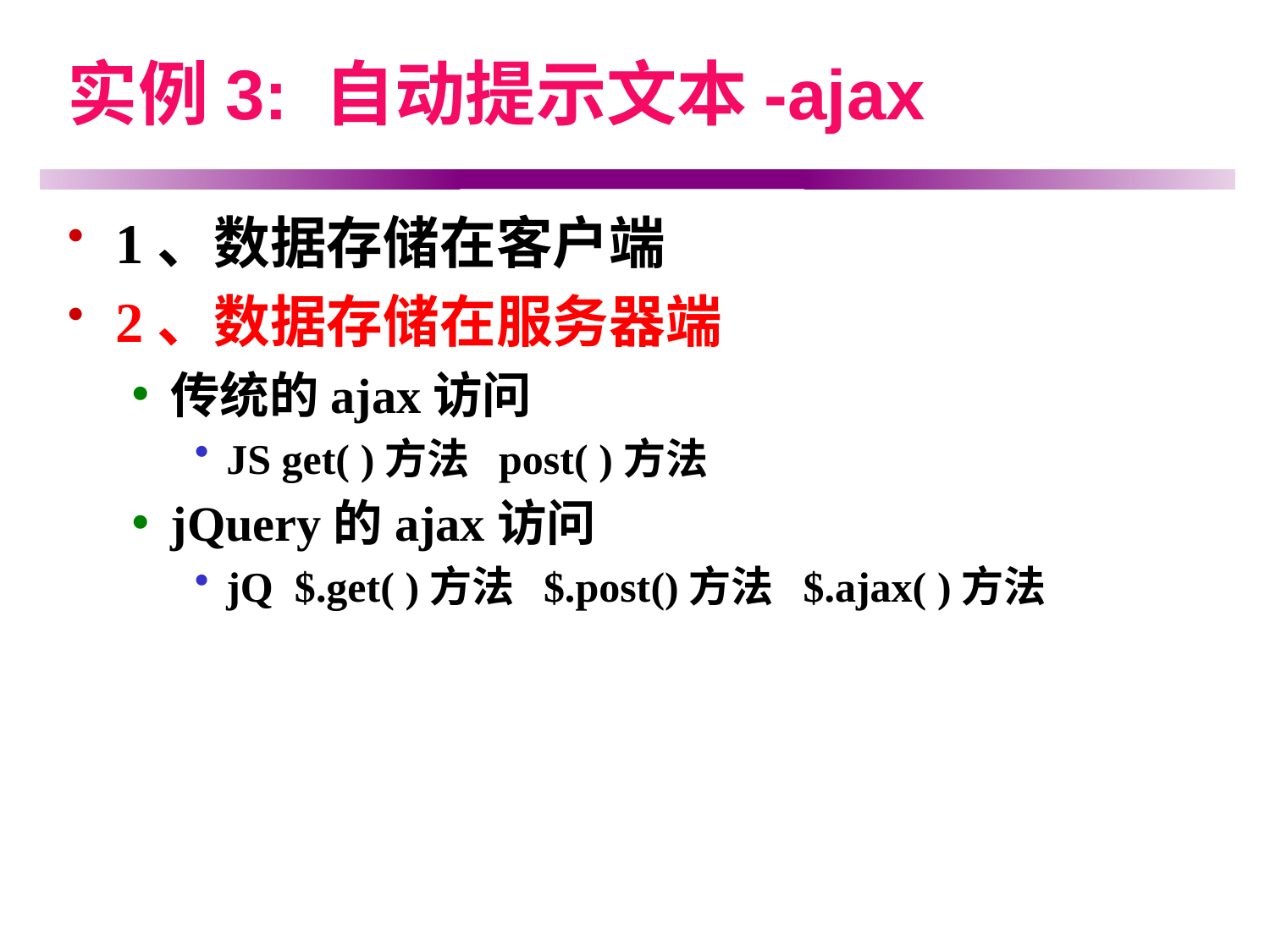

# 实例3: 自动提示文本-ajax
1、数据存储在客户端
2、数据存储在服务器端
传统的ajax访问
JS get( )方法  post( )方法
jQuery的ajax访问
jQ  $.get( )方法  $.post()方法  $.ajax( )方法